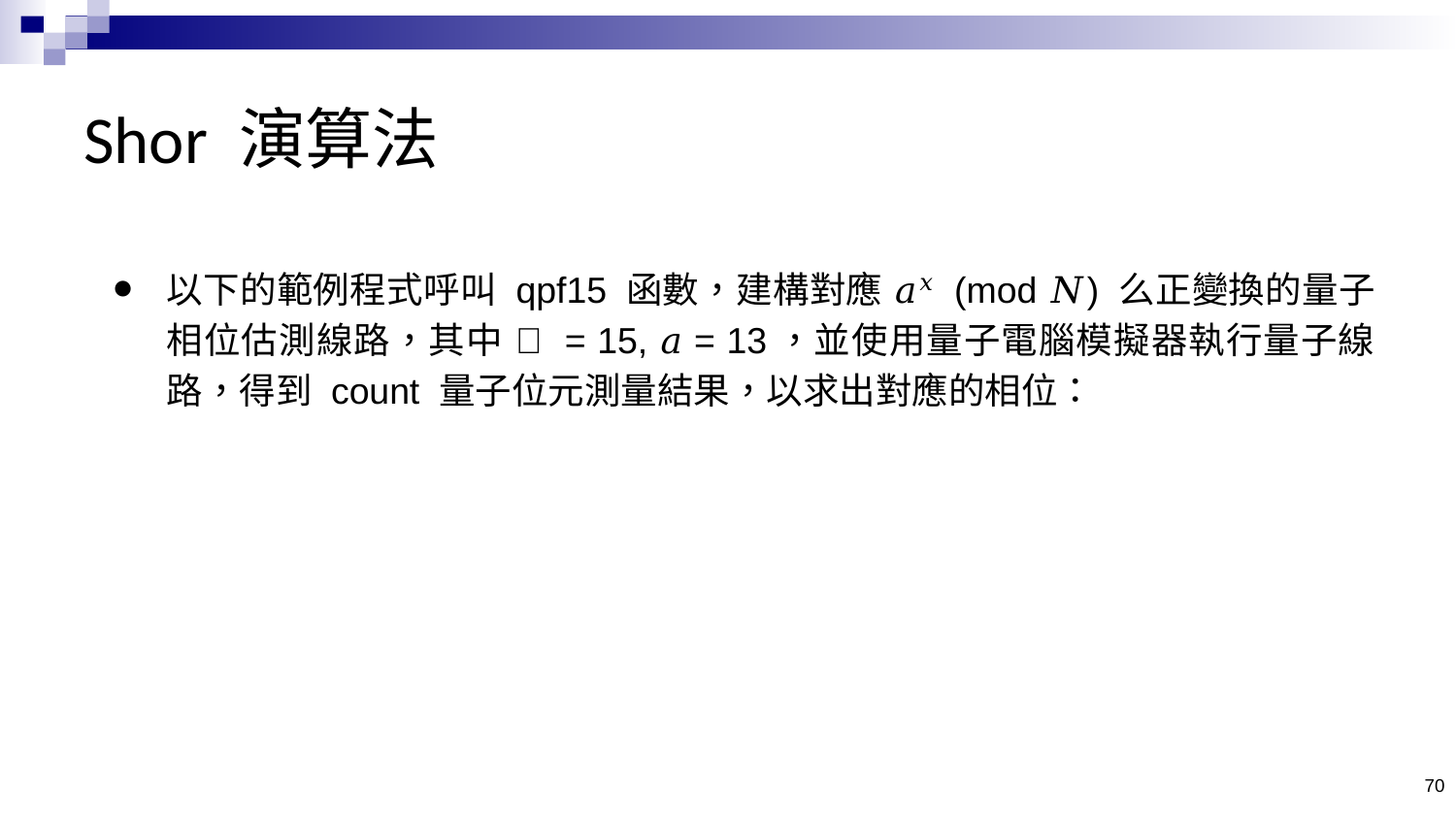

# Shor 演算法
以下的範例程式呼叫 qpf15 函數，建構對應 𝑎𝑥 (mod 𝑁) 么正變換的量子相位估測線路，其中 𝑁 = 15, 𝑎 = 13，並使用量子電腦模擬器執行量子線路，得到 count 量子位元測量結果，以求出對應的相位：
70